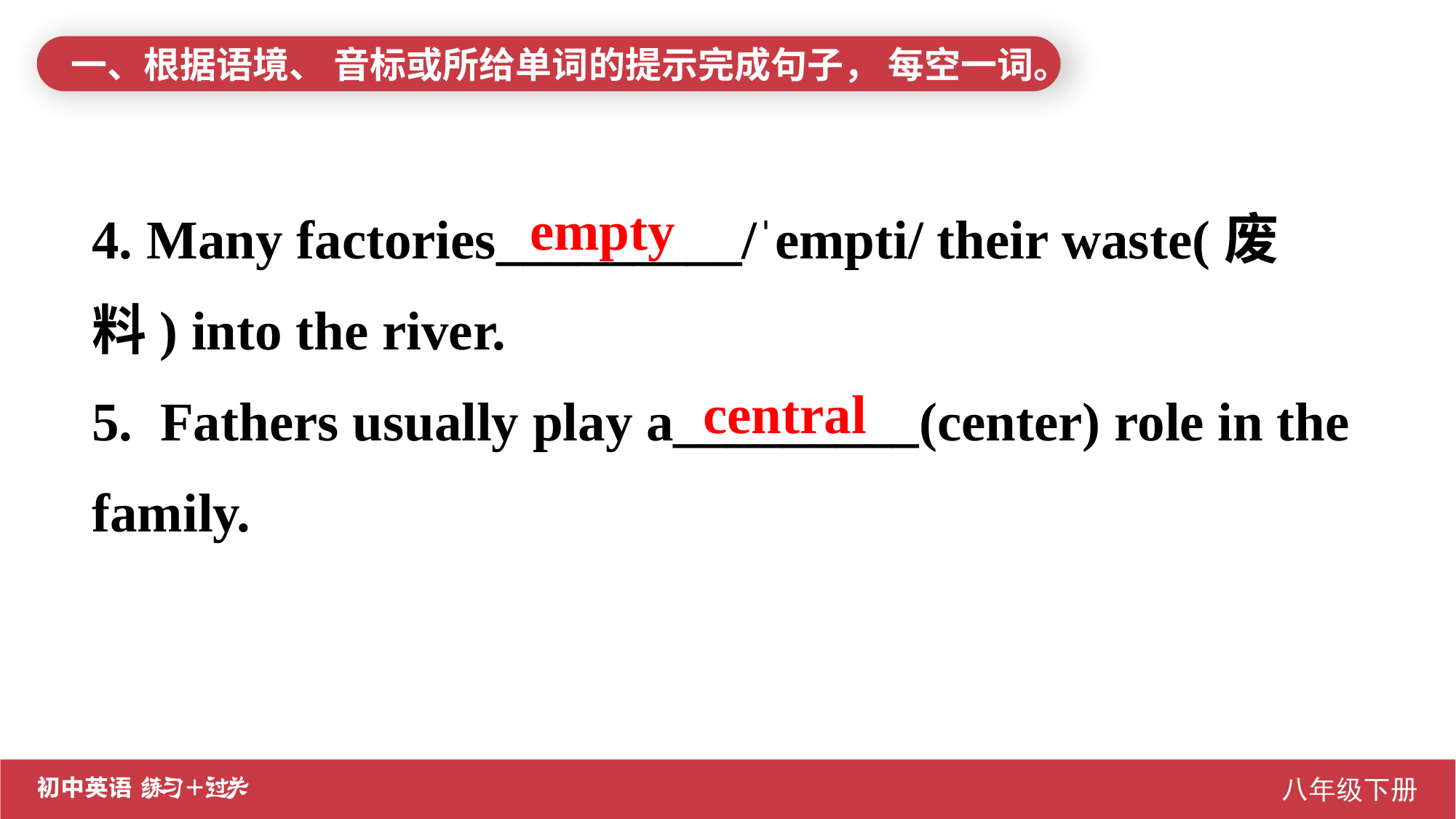

一、根据语境、 音标或所给单词的提示完成句子， 每空一词。
4. Many factories_________/ˈempti/ their waste(废料) into the river.
5.  Fathers usually play a_________(center) role in the family.

empty
central